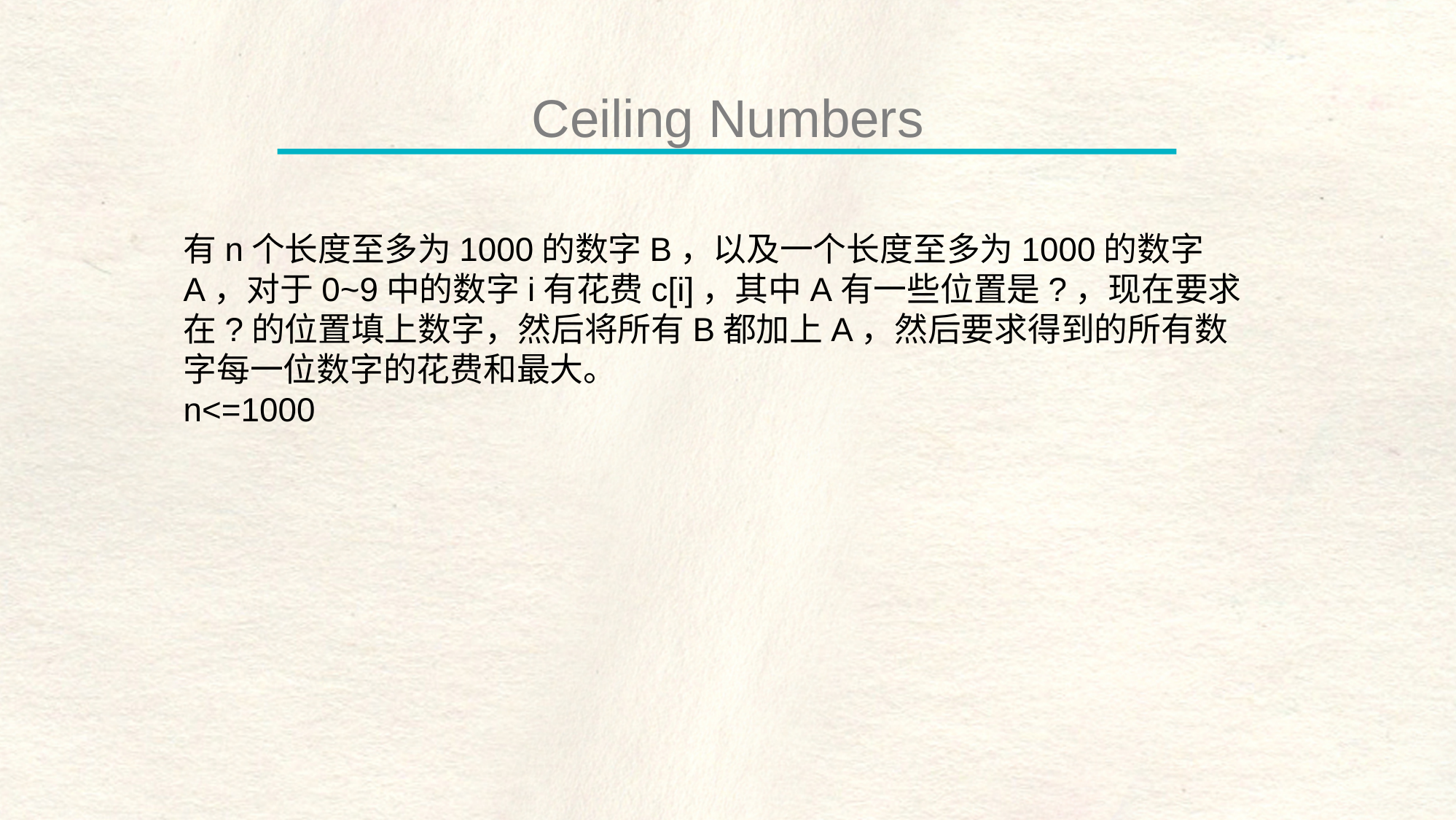

Ceiling Numbers

有n个长度至多为1000的数字B，以及一个长度至多为1000的数字A，对于0~9中的数字i有花费c[i]，其中A有一些位置是?，现在要求在?的位置填上数字，然后将所有B都加上A，然后要求得到的所有数字每一位数字的花费和最大。
n<=1000